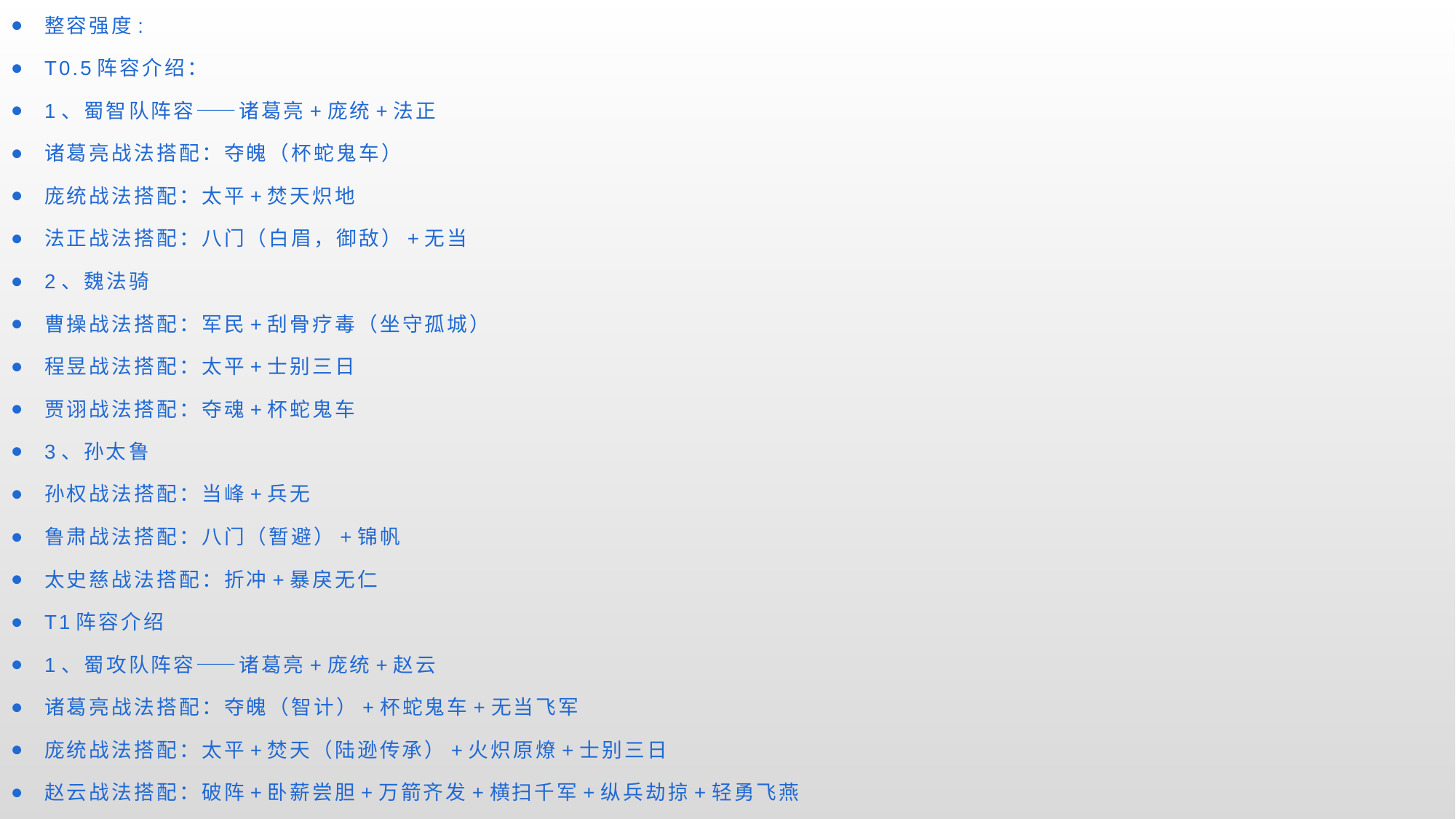

整容强度:
T0.5阵容介绍：
1、蜀智队阵容——诸葛亮+庞统+法正
诸葛亮战法搭配：夺魄（杯蛇鬼车）
庞统战法搭配：太平+焚天炽地
法正战法搭配：八门（白眉，御敌）+无当
2、魏法骑
曹操战法搭配：军民+刮骨疗毒（坐守孤城）
程昱战法搭配：太平+士别三日
贾诩战法搭配：夺魂+杯蛇鬼车
3、孙太鲁
孙权战法搭配：当峰+兵无
鲁肃战法搭配：八门（暂避）+锦帆
太史慈战法搭配：折冲+暴戾无仁
T1阵容介绍
1、蜀攻队阵容——诸葛亮+庞统+赵云
诸葛亮战法搭配：夺魄（智计）+杯蛇鬼车+无当飞军
庞统战法搭配：太平+焚天（陆逊传承）+火炽原燎+士别三日
赵云战法搭配：破阵+卧薪尝胆+万箭齐发+横扫千军+纵兵劫掠+轻勇飞燕